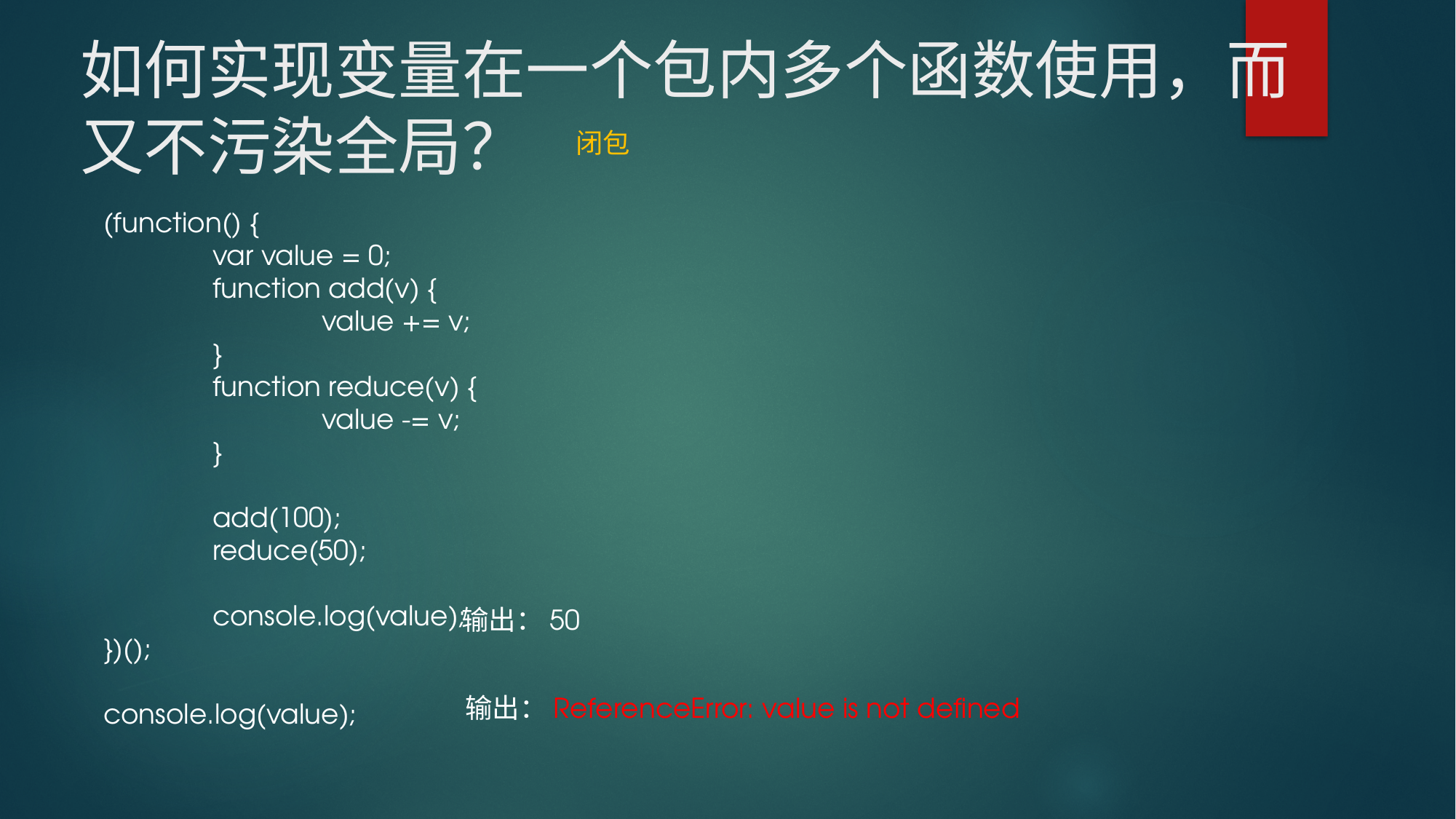

# 如何实现变量在一个包内多个函数使用，而又不污染全局？
闭包
(function() {
	var value = 0;
	function add(v) {
		value += v;
	}
	function reduce(v) {
		value -= v;
	}
	add(100);
	reduce(50);
	console.log(value);
})();
console.log(value);

输出：50
输出：ReferenceError: value is not defined